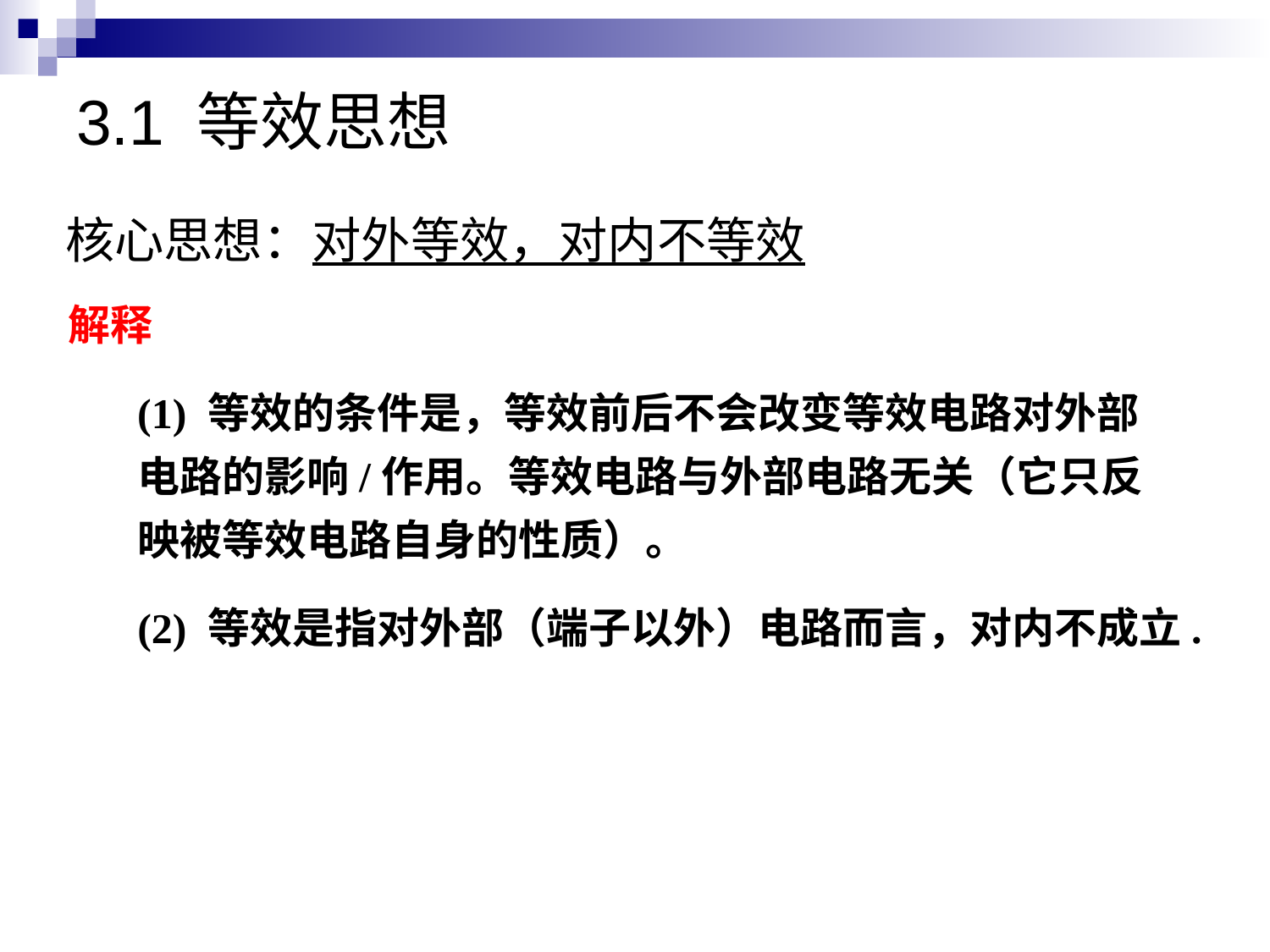

# 3.1 等效思想
核心思想：对外等效，对内不等效
解释
(1) 等效的条件是，等效前后不会改变等效电路对外部电路的影响/作用。等效电路与外部电路无关（它只反映被等效电路自身的性质）。
(2) 等效是指对外部（端子以外）电路而言，对内不成立.